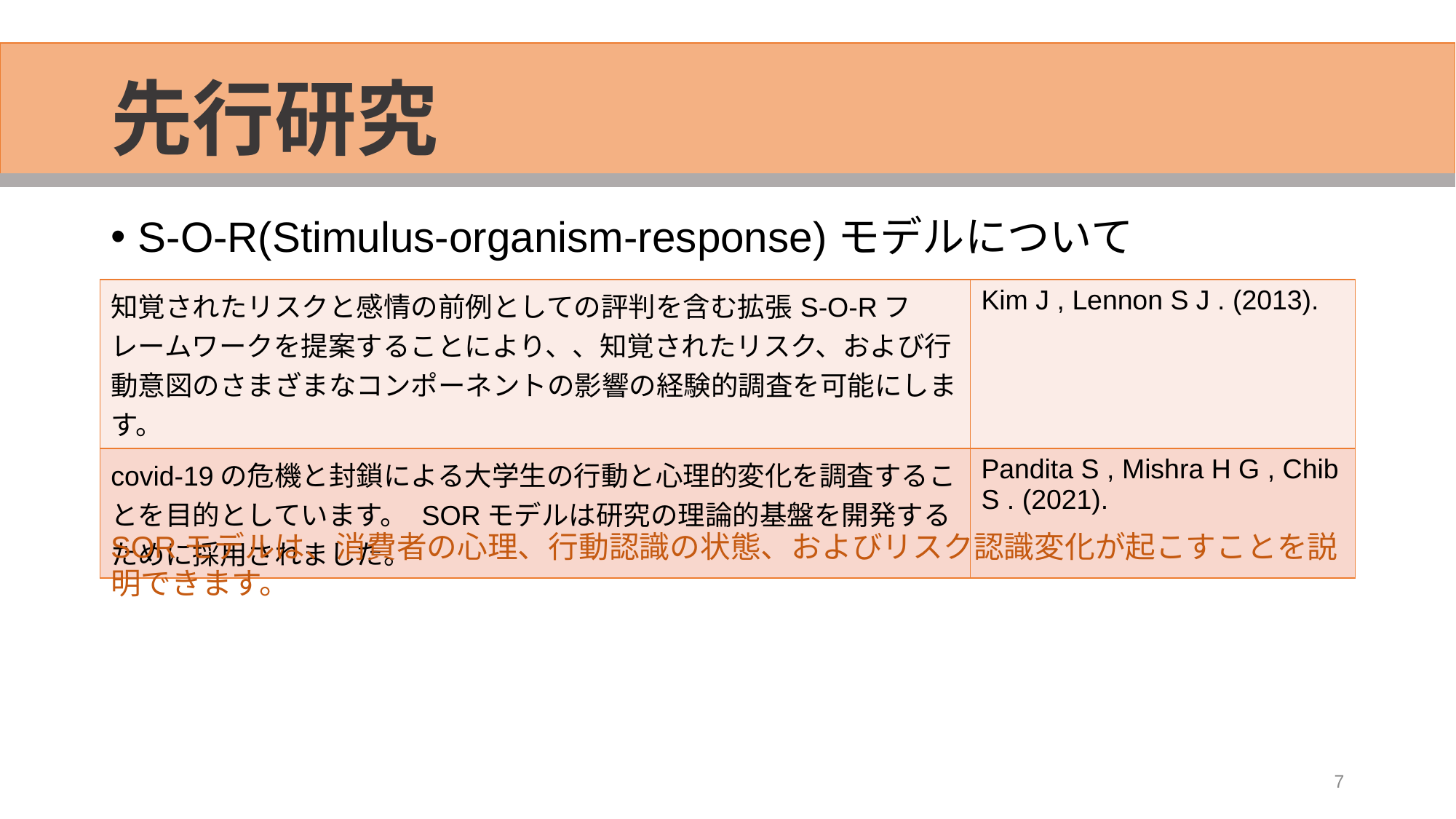

# 先行研究
S-O-R(Stimulus-organism-response)モデルについて

| 知覚されたリスクと感情の前例としての評判を含む拡張S-O-Rフレームワークを提案することにより、、知覚されたリスク、および行動意図のさまざまなコンポーネントの影響の経験的調査を可能にします。 | Kim J , Lennon S J . (2013). |
| --- | --- |
| covid-19の危機と封鎖による大学生の行動と心理的変化を調査することを目的としています。 SORモデルは研究の理論的基盤を開発するために採用されました。 | Pandita S , Mishra H G , Chib S . (2021). |
SORモデルは、消費者の心理、行動認識の状態、およびリスク認識変化が起こすことを説明できます。
7